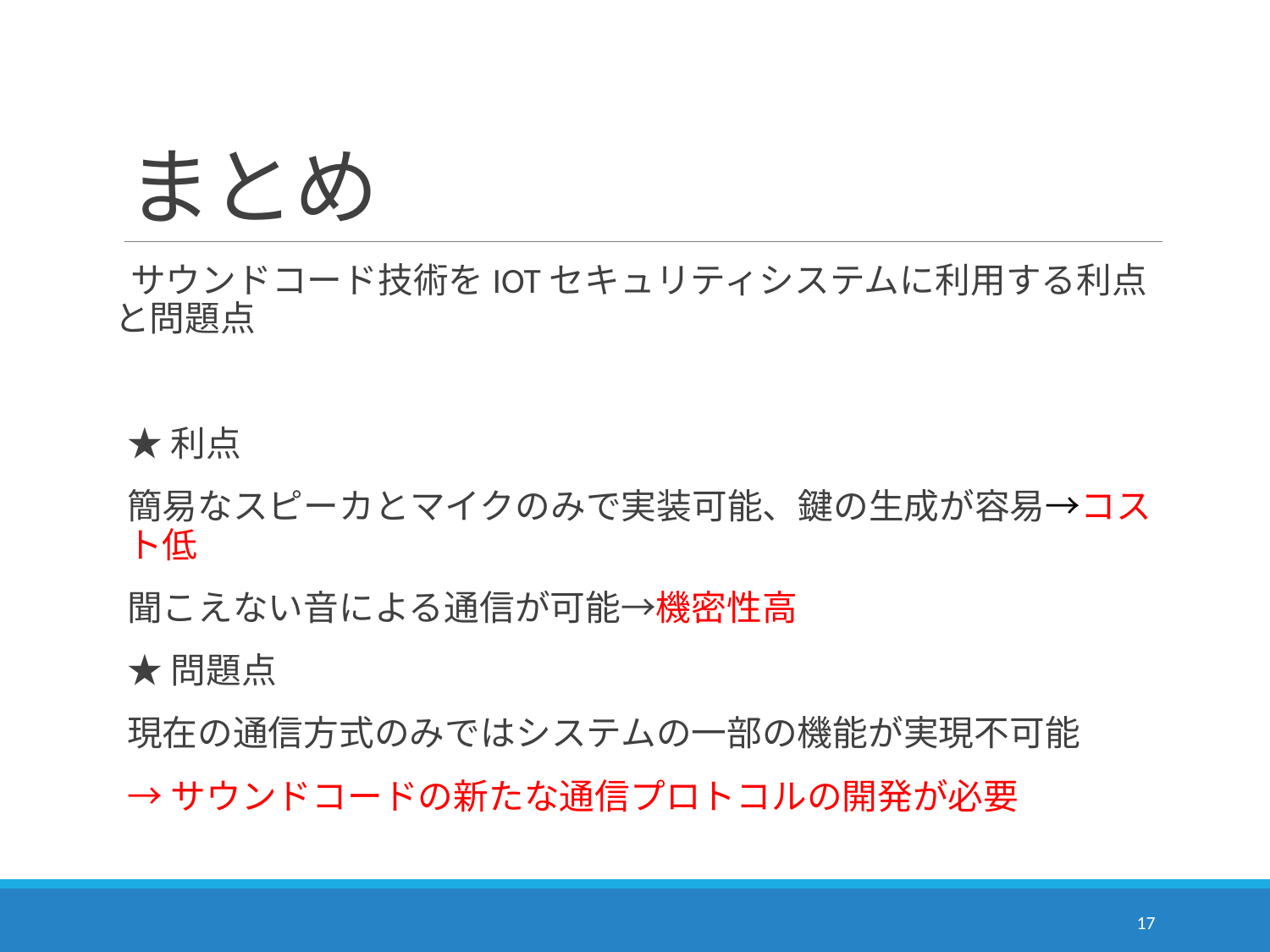

# まとめ
 サウンドコード技術をIOTセキュリティシステムに利用する利点と問題点

★利点
簡易なスピーカとマイクのみで実装可能、鍵の生成が容易→コスト低
聞こえない音による通信が可能→機密性高
★問題点
現在の通信方式のみではシステムの一部の機能が実現不可能
→サウンドコードの新たな通信プロトコルの開発が必要
17